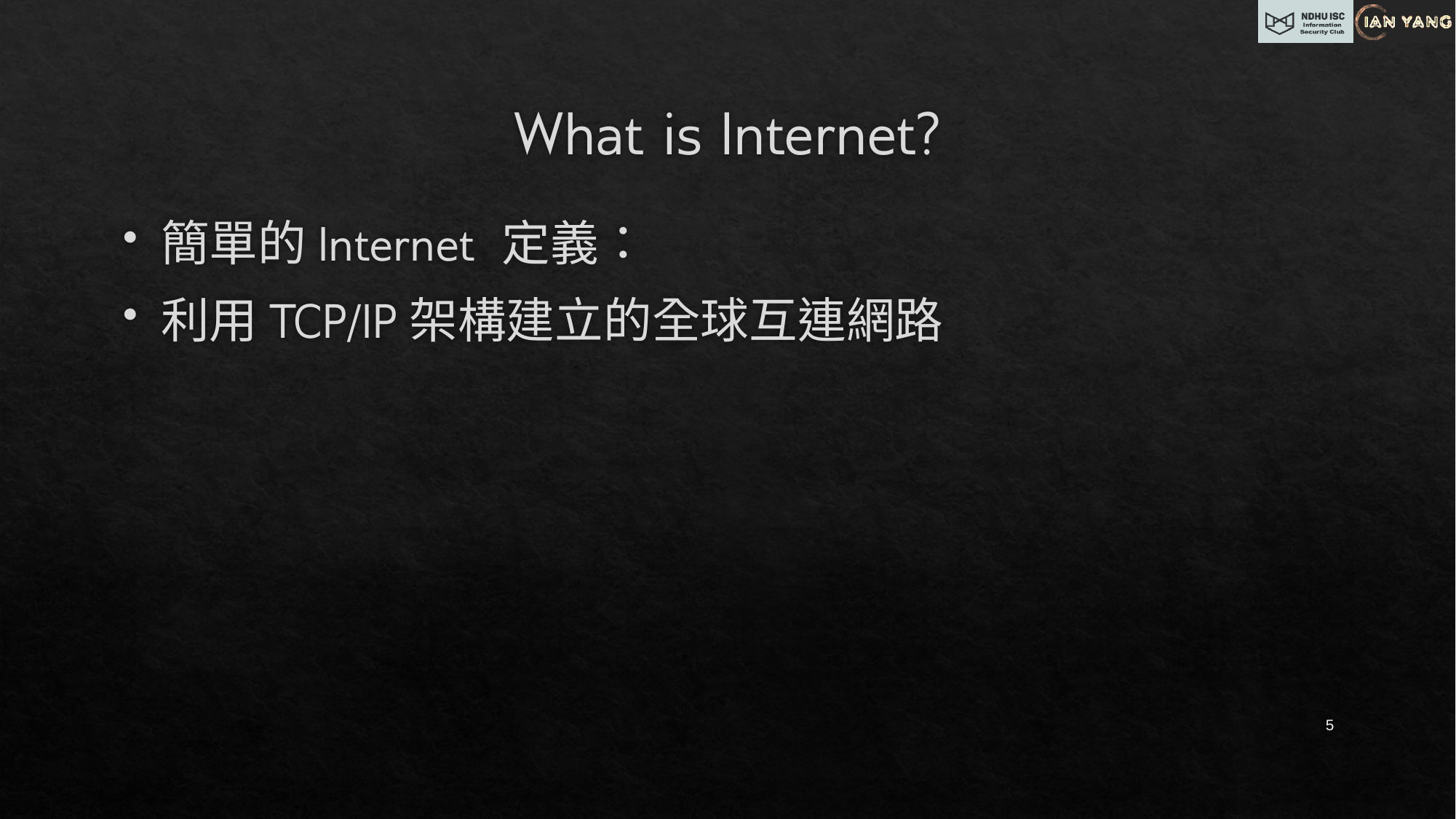

# What is Internet?
簡單的Internet 定義：
利用TCP/IP架構建立的全球互連網路
5